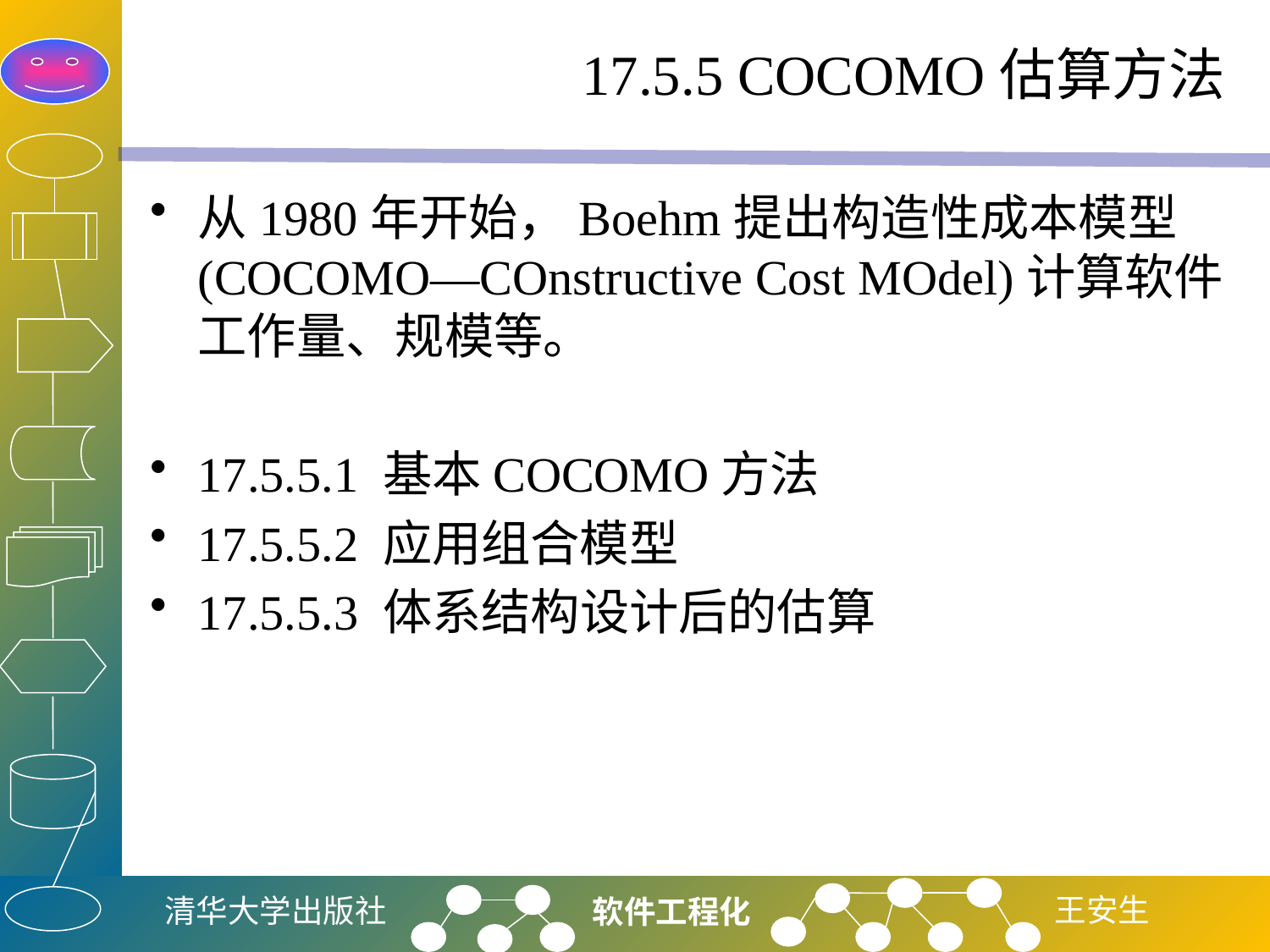

# 17.5.5 COCOMO估算方法
从1980年开始，Boehm提出构造性成本模型(COCOMO—COnstructive Cost MOdel)计算软件工作量、规模等。

17.5.5.1 基本COCOMO方法
17.5.5.2 应用组合模型
17.5.5.3 体系结构设计后的估算